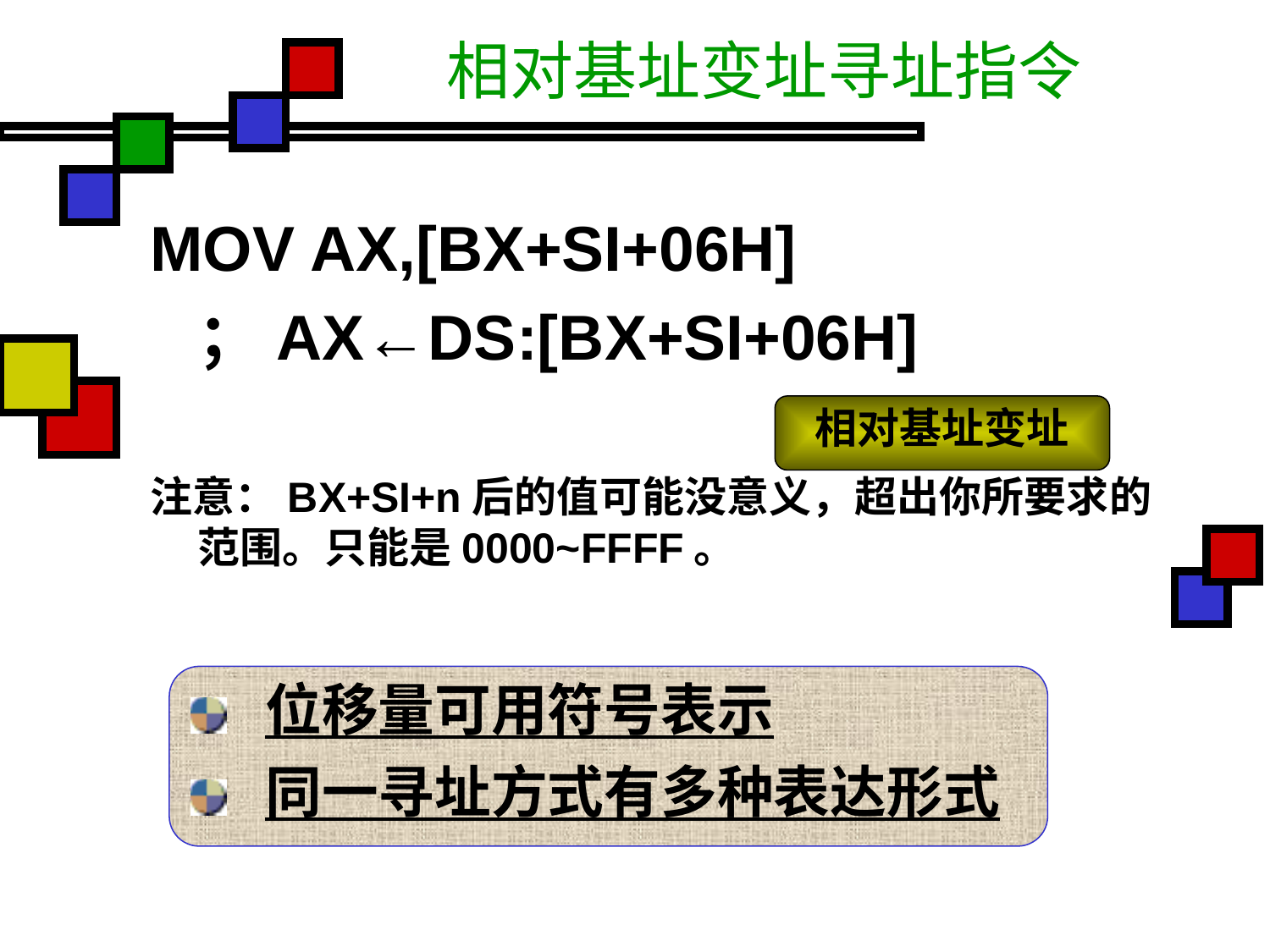

# 相对基址变址寻址指令
MOV AX,[BX+SI+06H]
	；AX←DS:[BX+SI+06H]

注意：BX+SI+n后的值可能没意义，超出你所要求的范围。只能是0000~FFFF。
相对基址变址
  位移量可用符号表示
  同一寻址方式有多种表达形式